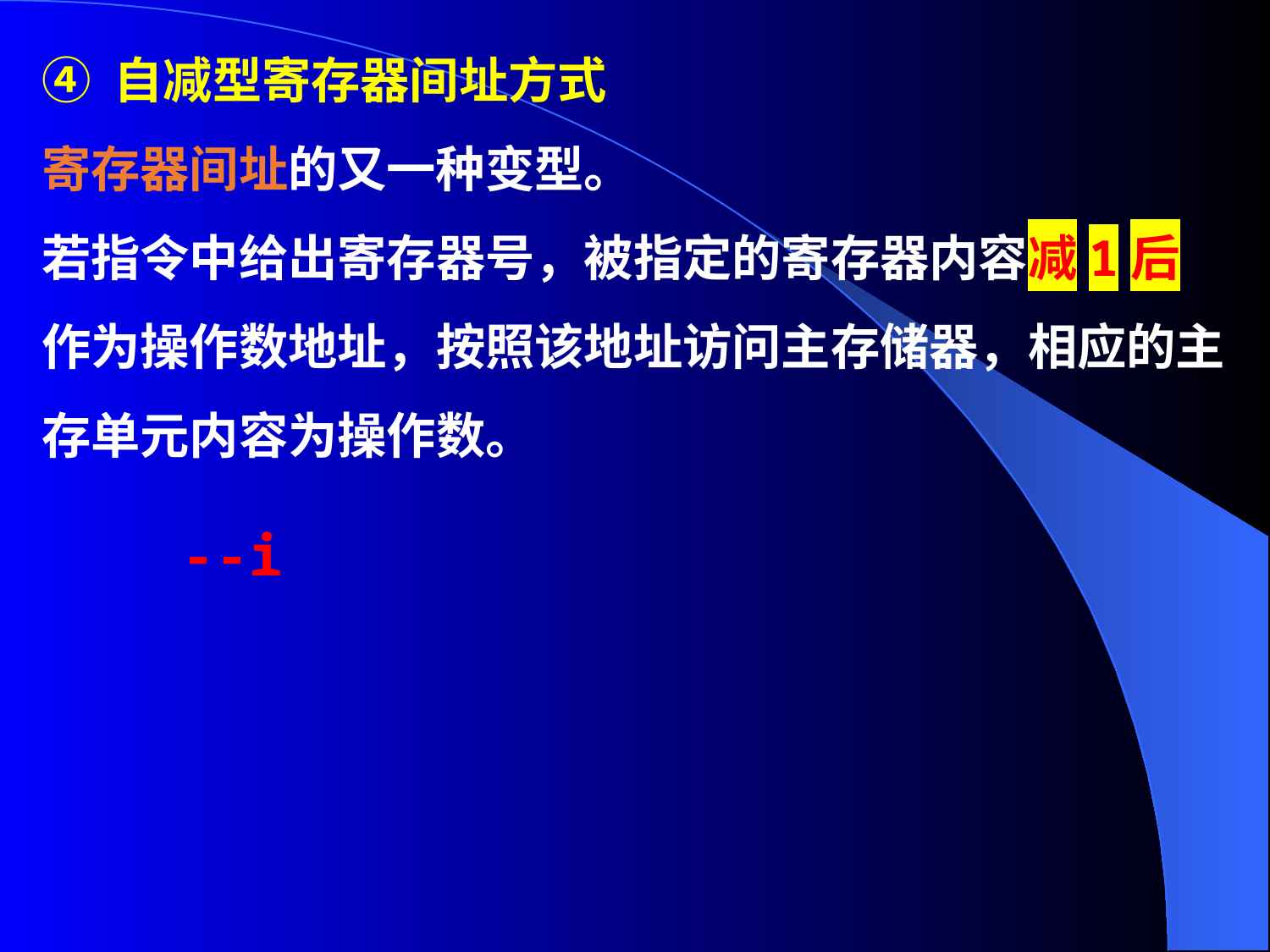

④ 自减型寄存器间址方式
寄存器间址的又一种变型。
若指令中给出寄存器号，被指定的寄存器内容减1后作为操作数地址，按照该地址访问主存储器，相应的主存单元内容为操作数。
--i